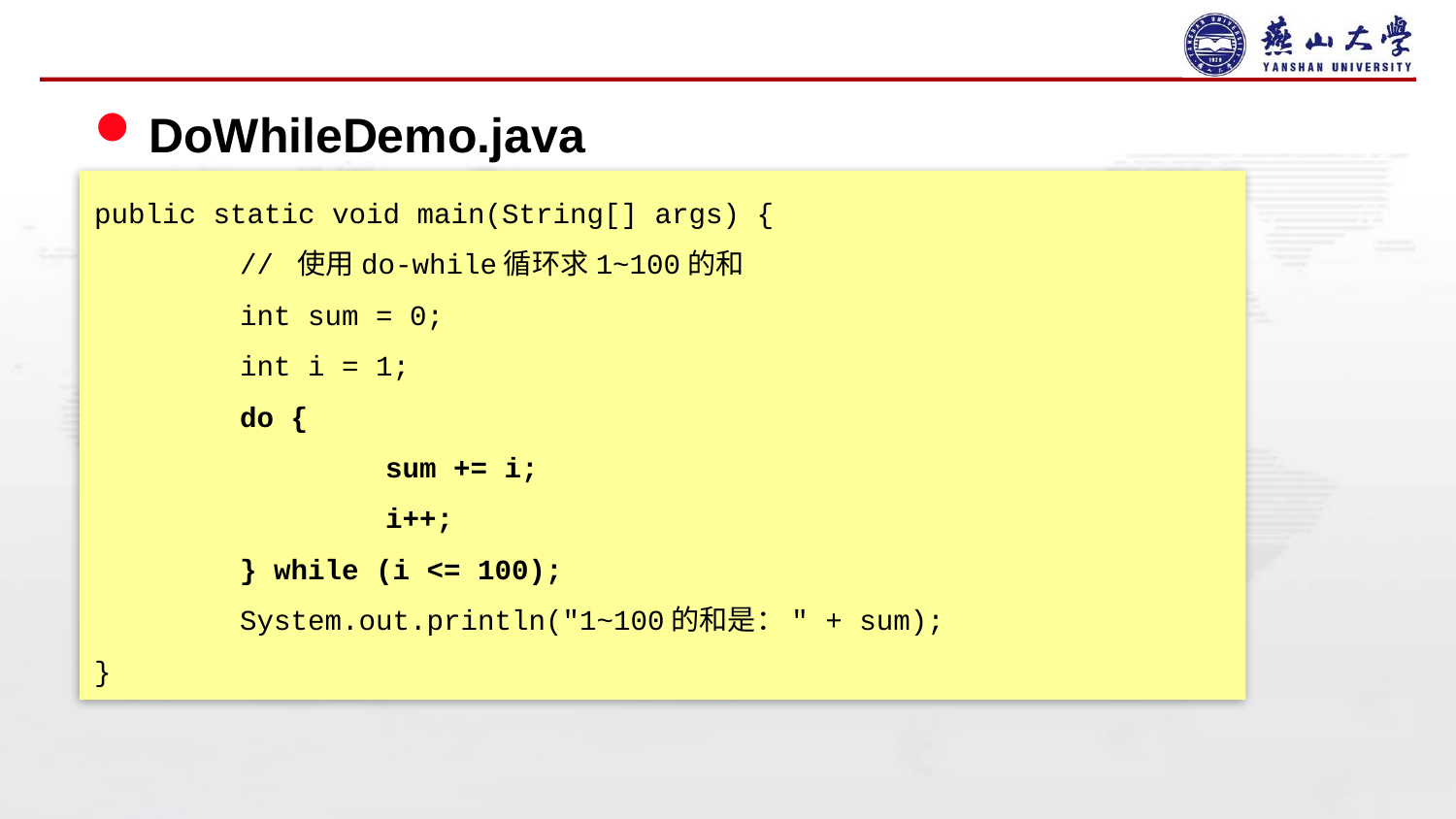

#
DoWhileDemo.java

public static void main(String[] args) {
	// 使用do-while循环求1~100的和
	int sum = 0;
	int i = 1;
	do {
		sum += i;
		i++;
	} while (i <= 100);
	System.out.println("1~100的和是：" + sum);
}